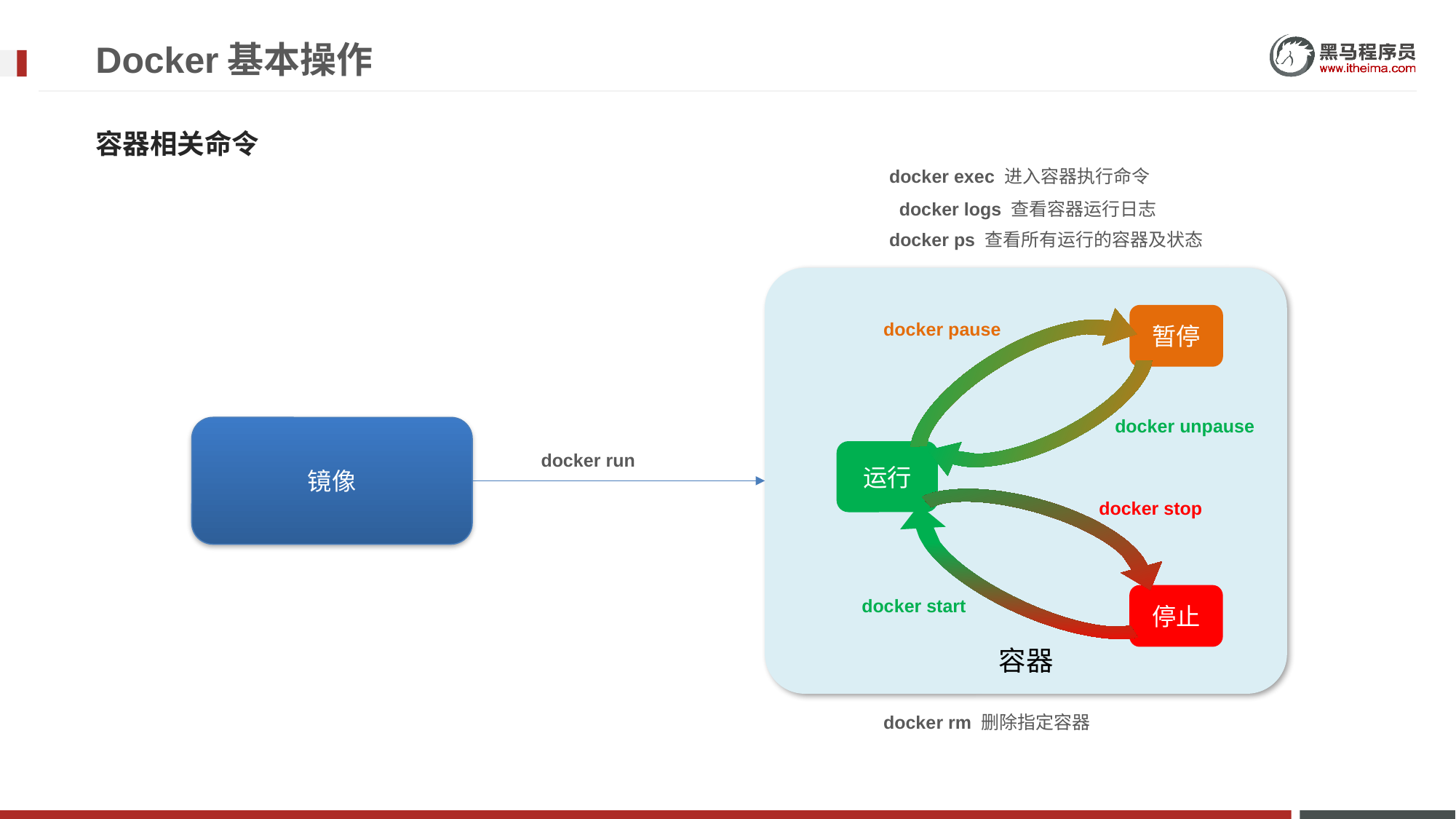

# Docker基本操作
容器相关命令
docker exec 进入容器执行命令
docker logs 查看容器运行日志
docker ps 查看所有运行的容器及状态
容器

暂停
docker pause

docker unpause
镜像
运行
docker run

docker stop

停止
docker start
docker rm 删除指定容器